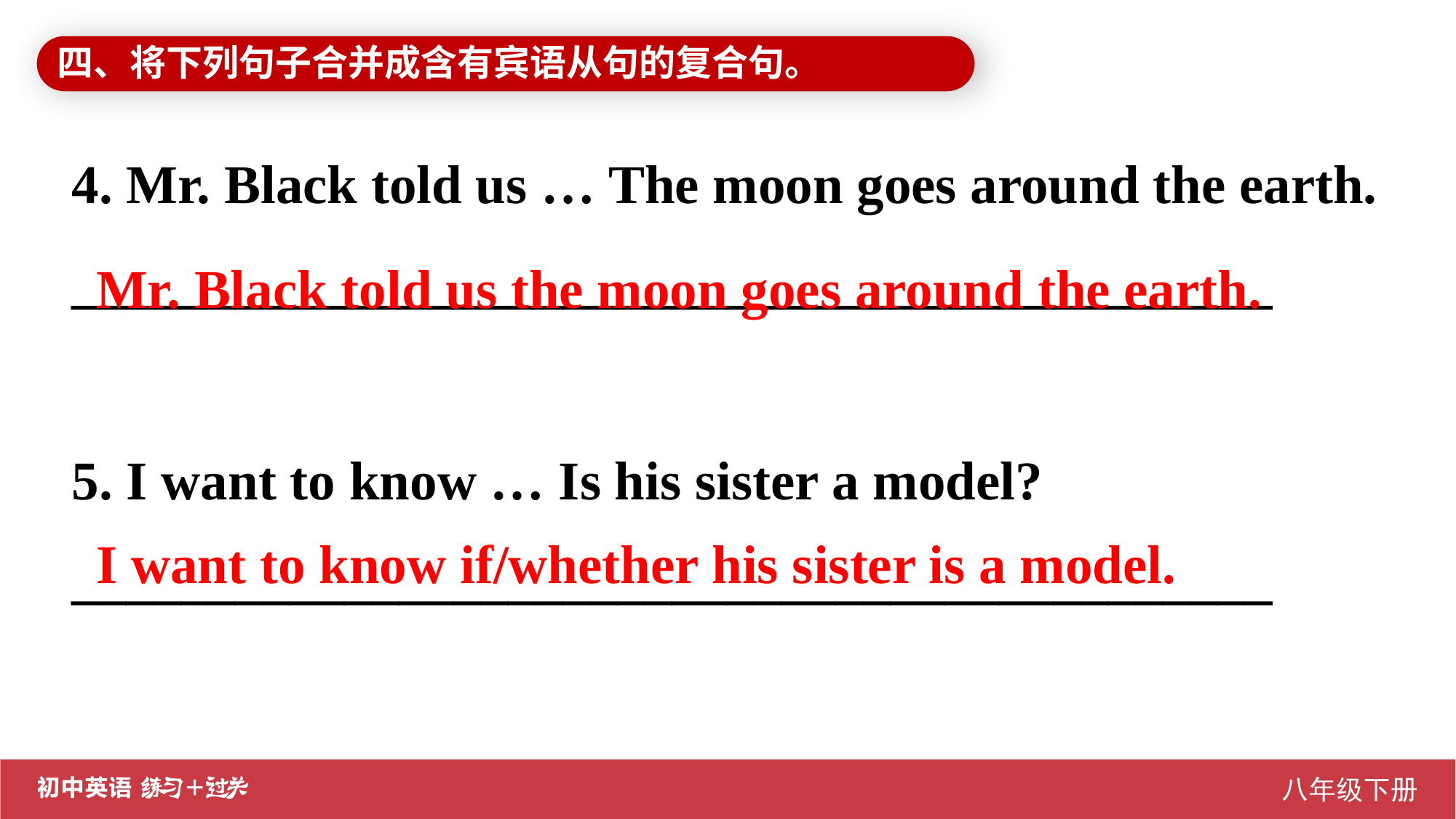

四、将下列句子合并成含有宾语从句的复合句。

4. Mr. Black told us … The moon goes around the earth. ____________________________________________

5. I want to know … Is his sister a model?
____________________________________________
Mr. Black told us the moon goes around the earth.
I want to know if/whether his sister is a model.